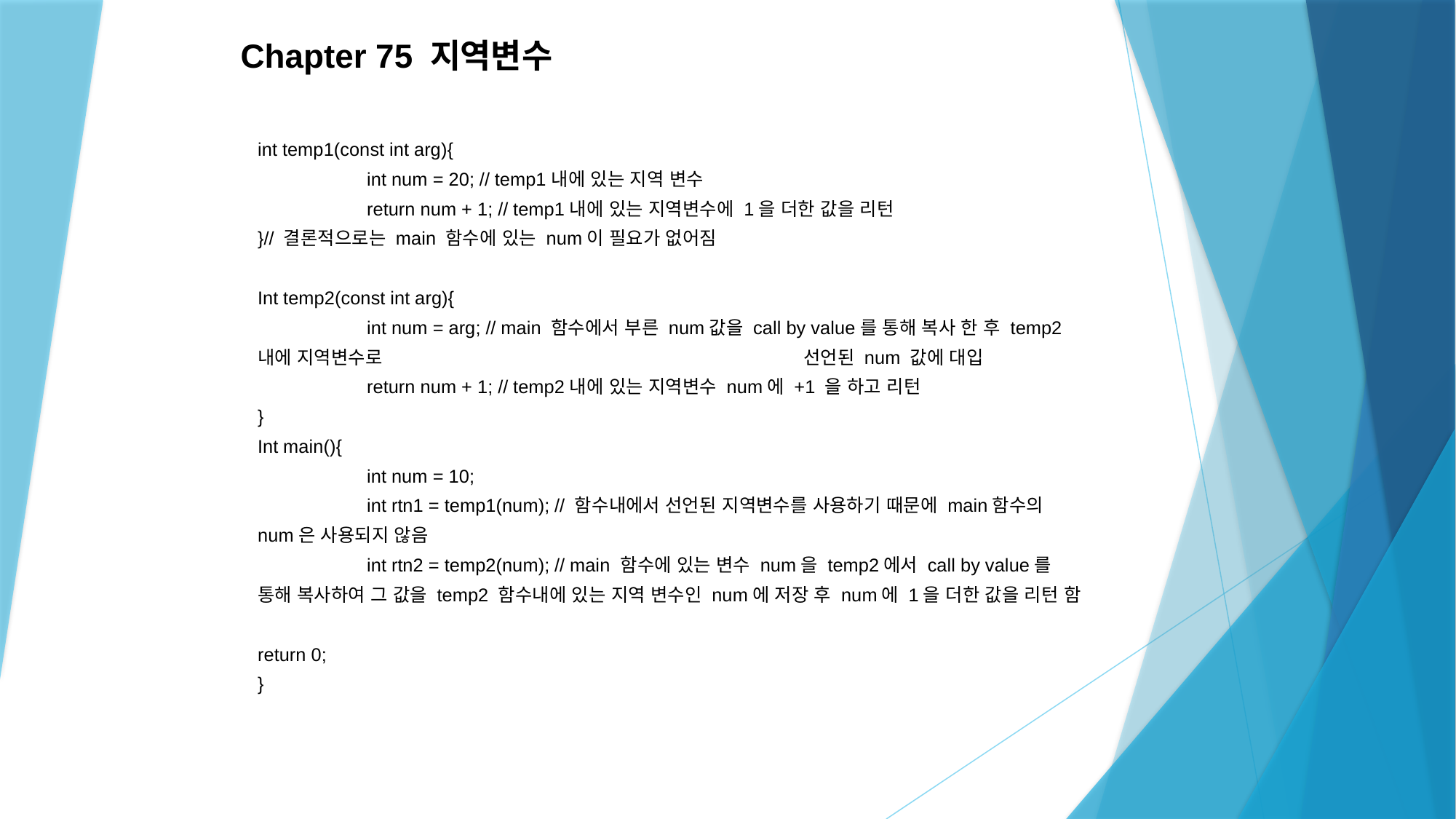

Chapter 75 지역변수
int temp1(const int arg){
	int num = 20; // temp1내에 있는 지역 변수
	return num + 1; // temp1내에 있는 지역변수에 1을 더한 값을 리턴
}// 결론적으로는 main 함수에 있는 num이 필요가 없어짐

Int temp2(const int arg){
	int num = arg; // main 함수에서 부른 num값을 call by value를 통해 복사 한 후 temp2내에 지역변수로 				선언된 num 값에 대입
	return num + 1; // temp2내에 있는 지역변수 num에 +1 을 하고 리턴
}
Int main(){
	int num = 10;
	int rtn1 = temp1(num); // 함수내에서 선언된 지역변수를 사용하기 때문에 main함수의 num은 사용되지 않음
	int rtn2 = temp2(num); // main 함수에 있는 변수 num을 temp2에서 call by value를 통해 복사하여 그 값을 temp2 함수내에 있는 지역 변수인 num에 저장 후 num에 1을 더한 값을 리턴 함

return 0;
}